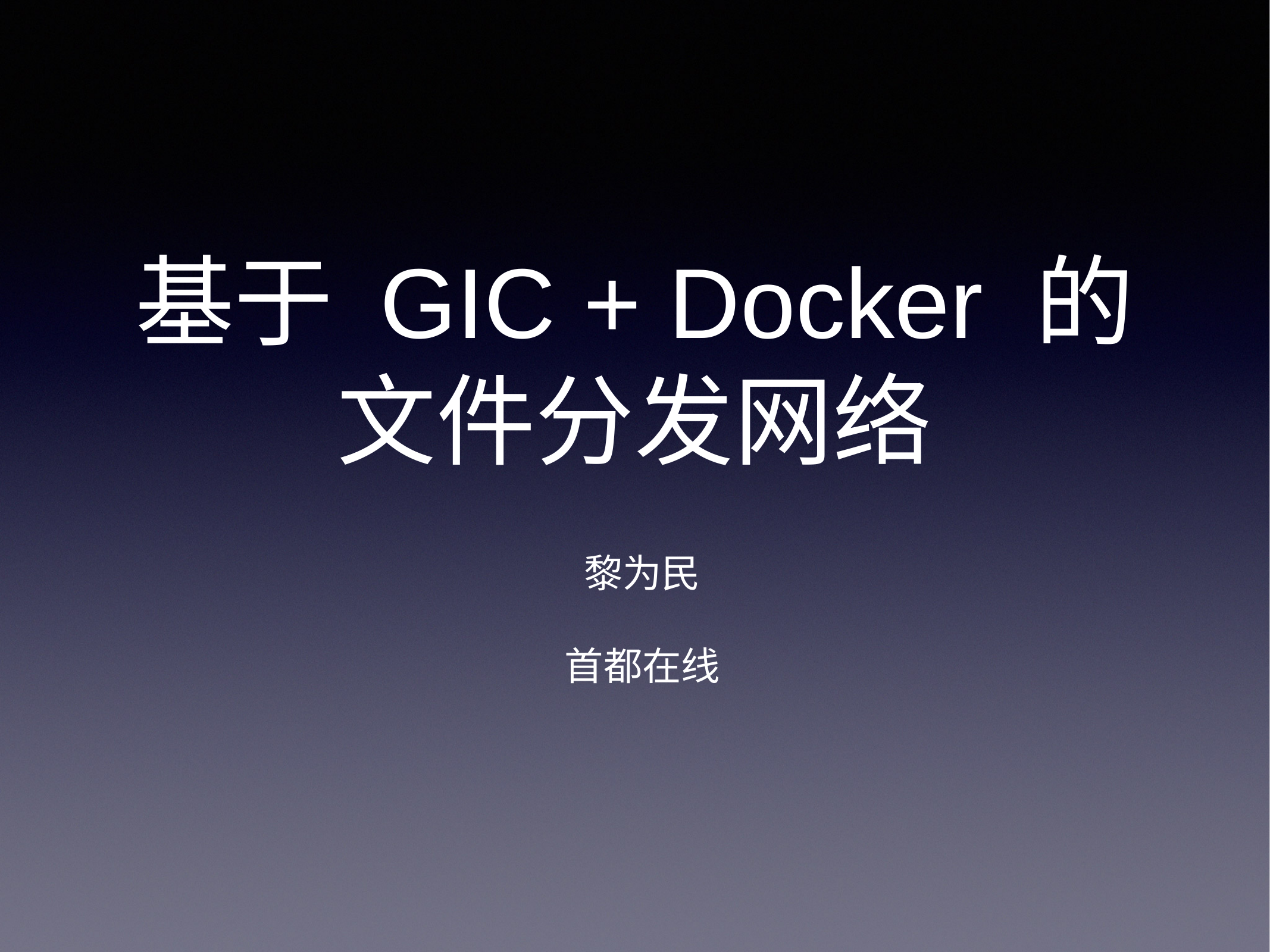

# 基于 GIC + Docker 的文件分发网络
黎为民

首都在线